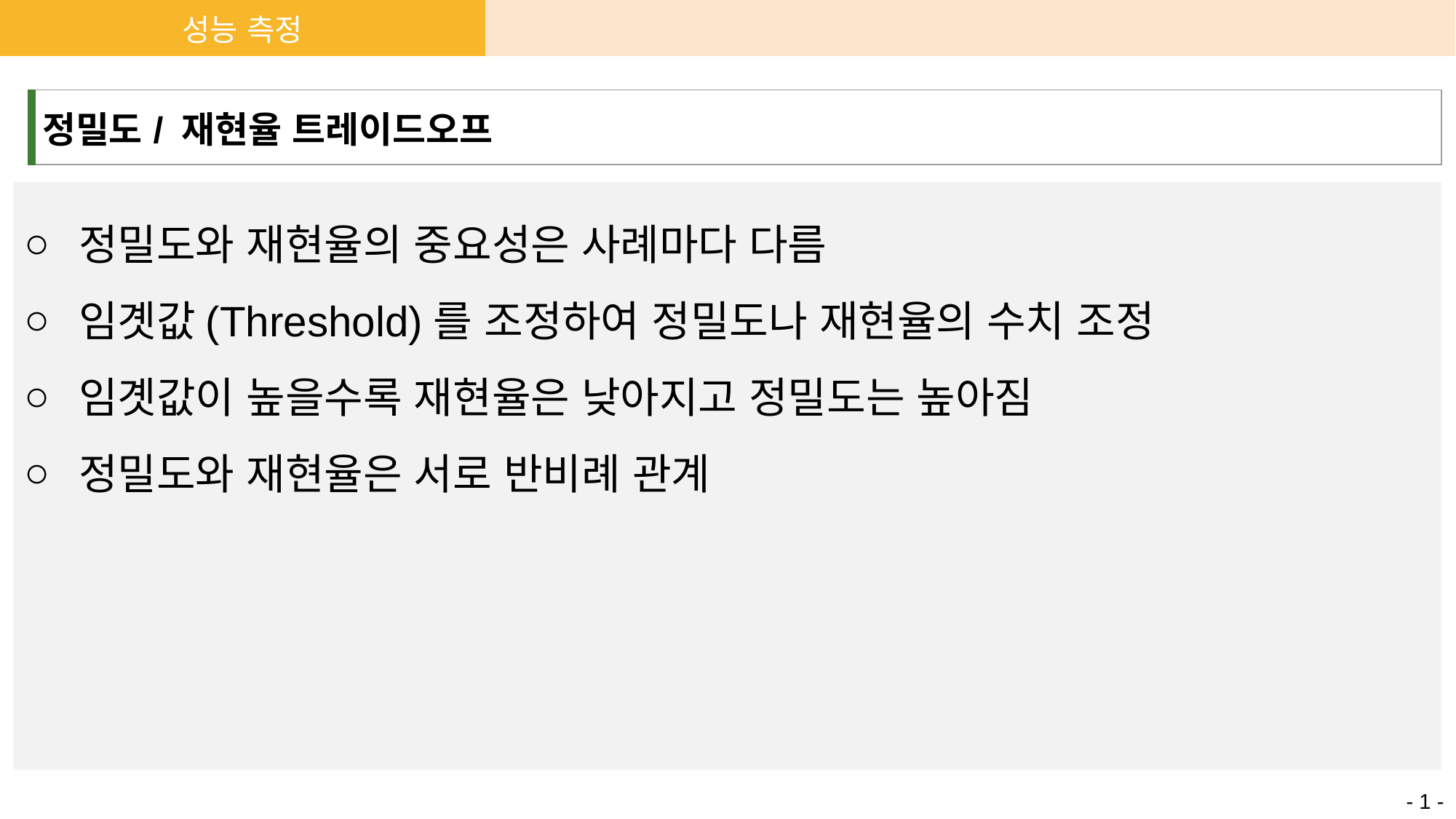

| 성능 측정 |  |  |  |
| --- | --- | --- | --- |
| 정밀도/ 재현율 트레이드오프 |
| --- |
정밀도와 재현율의 중요성은 사례마다 다름
임곗값(Threshold)를 조정하여 정밀도나 재현율의 수치 조정
임곗값이 높을수록 재현율은 낮아지고 정밀도는 높아짐
정밀도와 재현율은 서로 반비례 관계
- 1 -